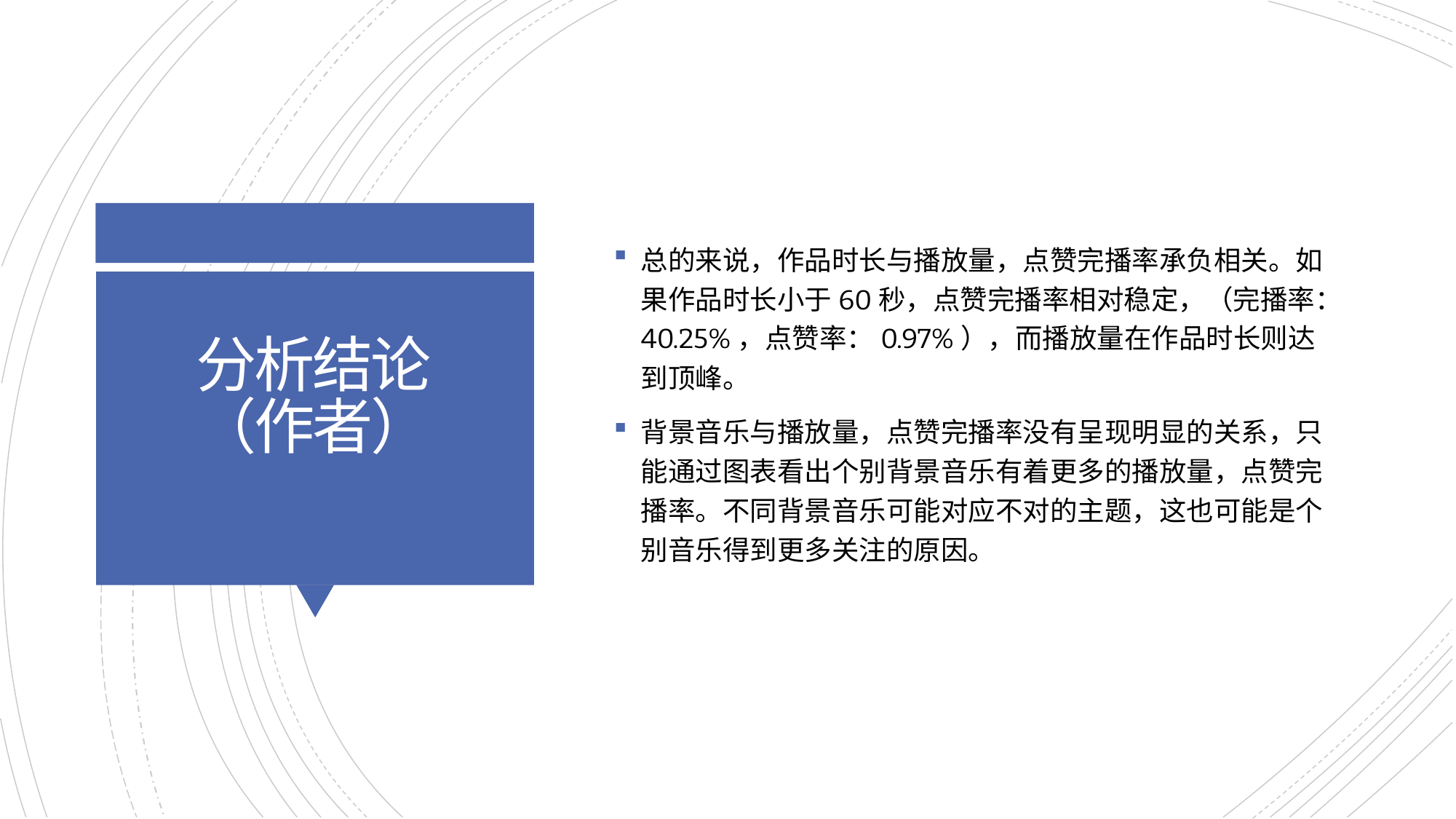

总的来说，作品时长与播放量，点赞完播率承负相关。如果作品时长小于60秒，点赞完播率相对稳定，（完播率：40.25%，点赞率：0.97%），而播放量在作品时长则达到顶峰。
背景音乐与播放量，点赞完播率没有呈现明显的关系，只能通过图表看出个别背景音乐有着更多的播放量，点赞完播率。不同背景音乐可能对应不对的主题，这也可能是个别音乐得到更多关注的原因。

# 分析结论 （作者）